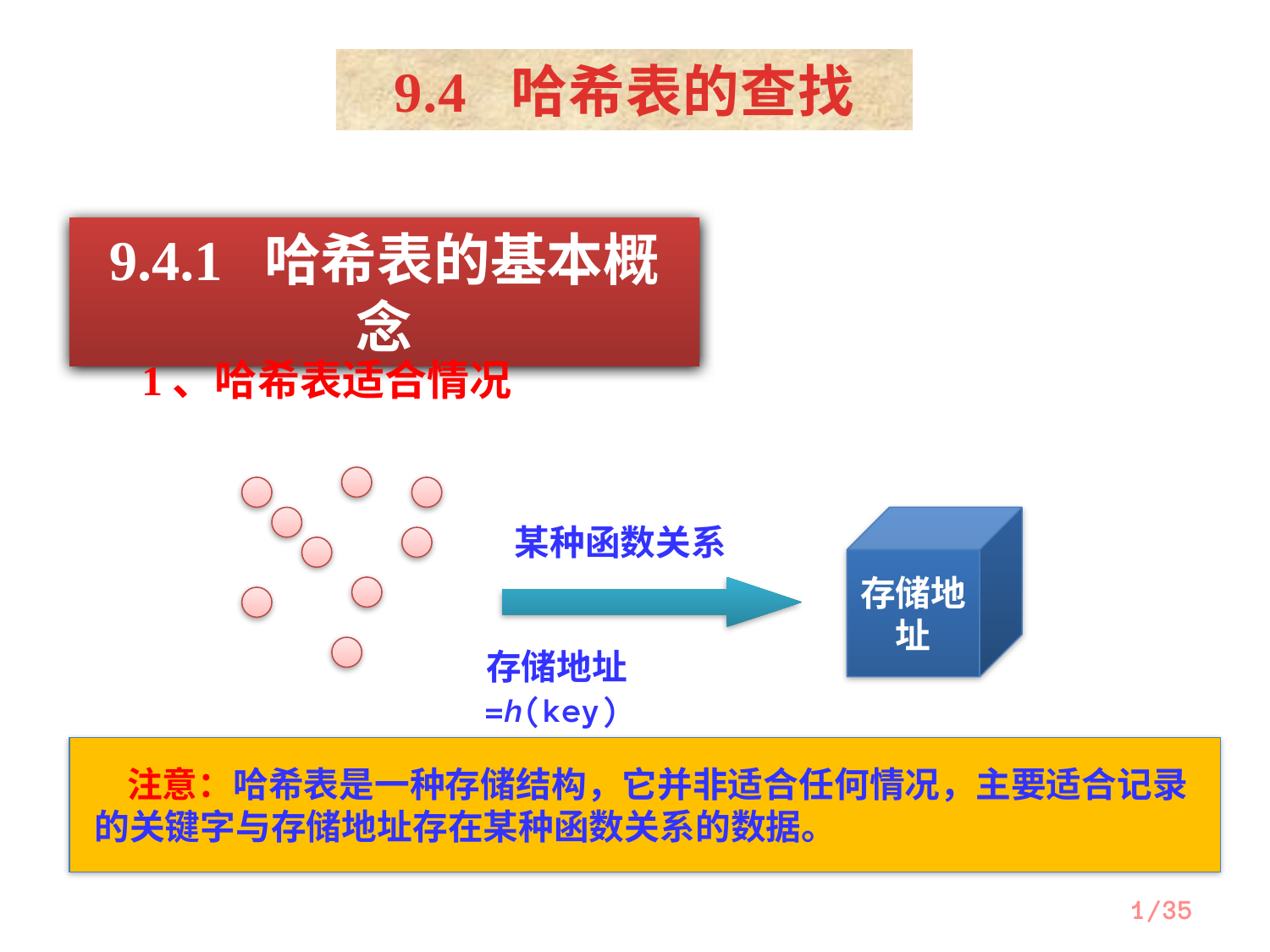

9.4  哈希表的查找
9.4.1  哈希表的基本概念
1、哈希表适合情况

存储地址
某种函数关系

存储地址=h(key)
   注意：哈希表是一种存储结构，它并非适合任何情况，主要适合记录的关键字与存储地址存在某种函数关系的数据。
1/35